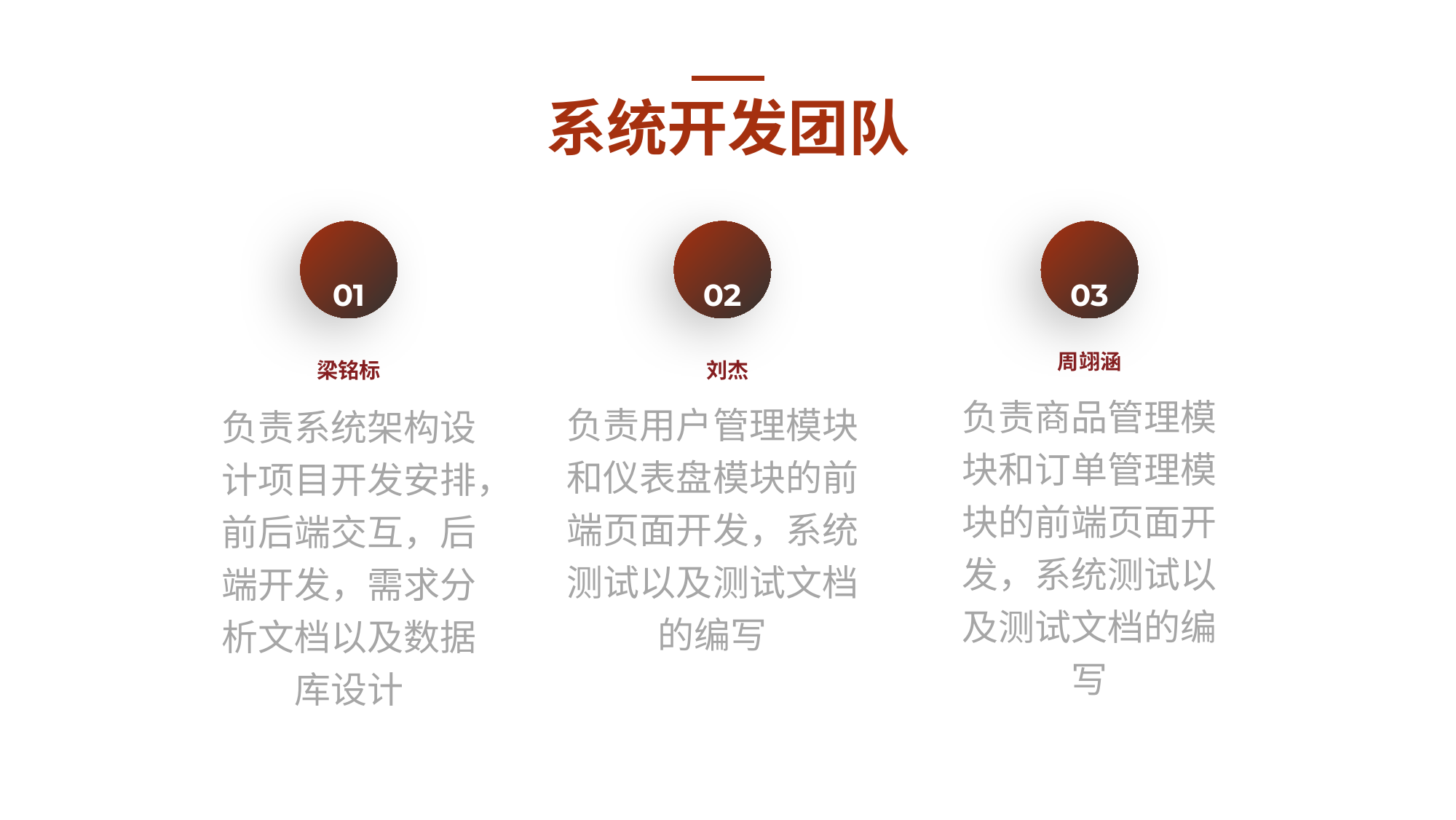

系统开发团队

01
02
03
周翊涵
负责商品管理模块和订单管理模块的前端页面开发，系统测试以及测试文档的编写
刘杰
负责用户管理模块和仪表盘模块的前端页面开发，系统测试以及测试文档的编写
梁铭标
负责系统架构设计项目开发安排，前后端交互，后端开发，需求分析文档以及数据库设计